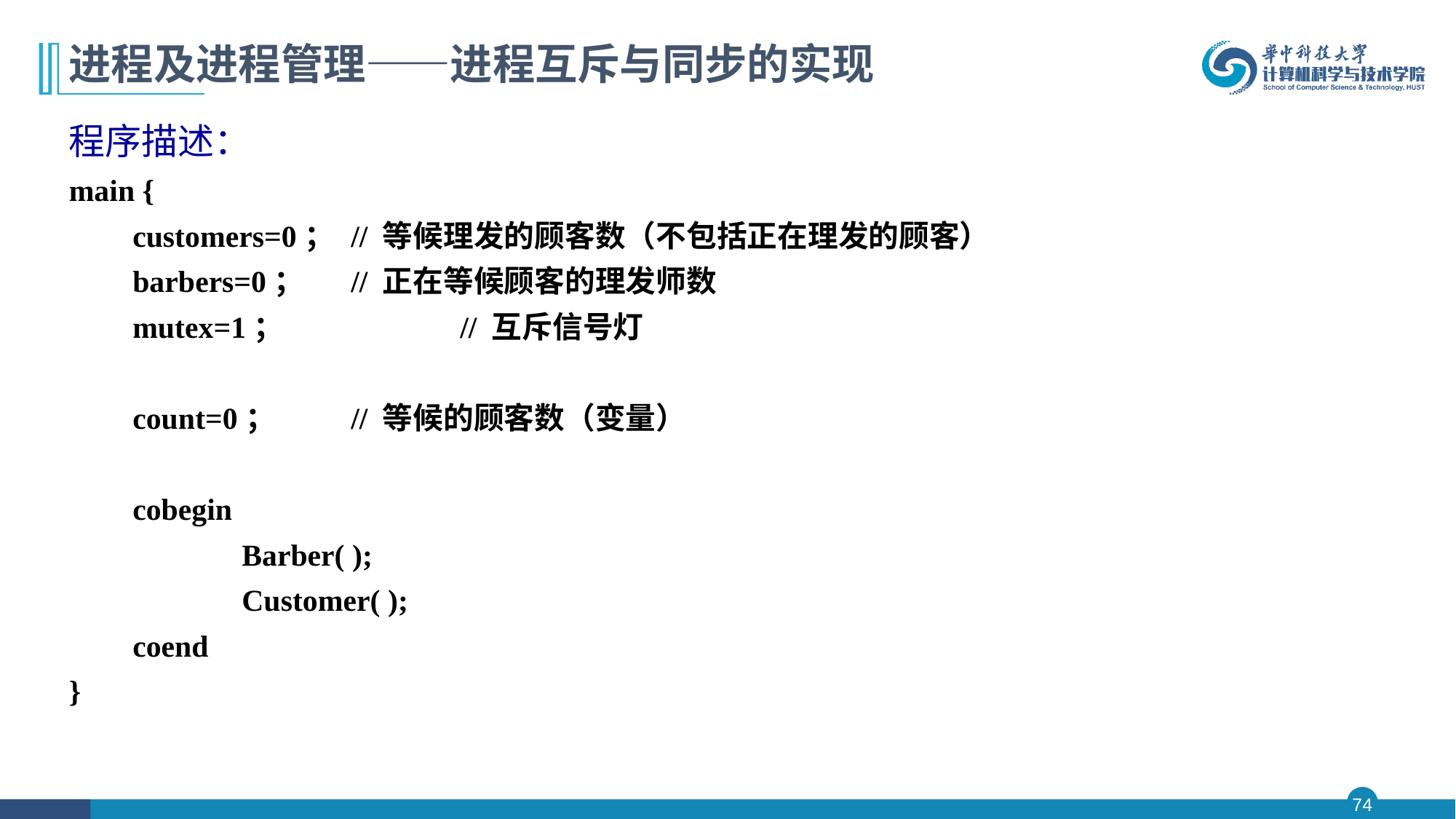

# 进程及进程管理——进程互斥与同步的实现
程序描述：
main {
	customers=0；	// 等候理发的顾客数（不包括正在理发的顾客）
	barbers=0；	// 正在等候顾客的理发师数
	mutex=1；		// 互斥信号灯

	count=0；	// 等候的顾客数（变量）

	cobegin
		Barber( );
		Customer( );
	coend
}